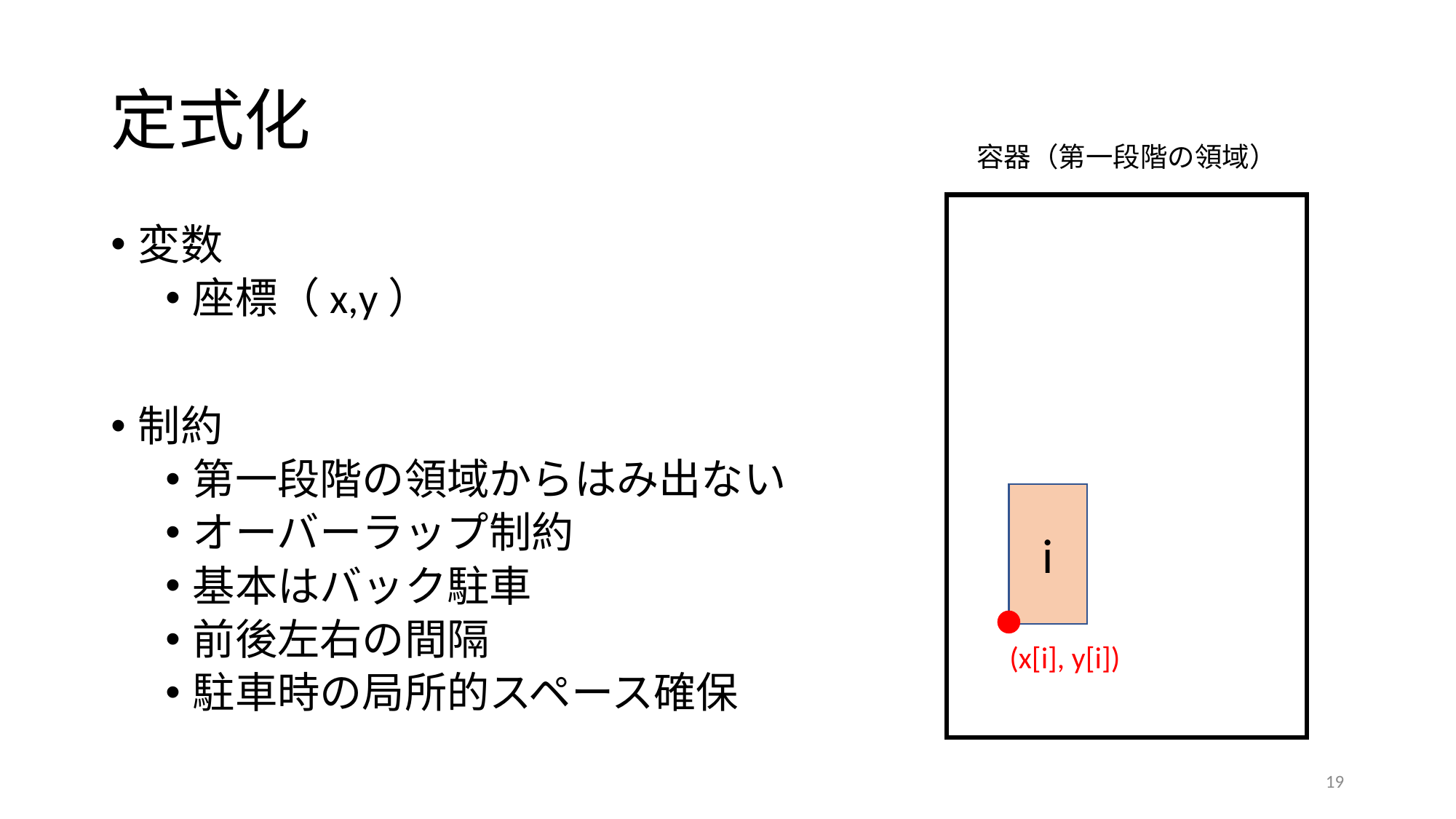

# 定式化
容器（第一段階の領域）

変数
座標（x,y）

制約
第一段階の領域からはみ出ない
オーバーラップ制約
基本はバック駐車
前後左右の間隔
駐車時の局所的スペース確保

i

(x[i], y[i])
19